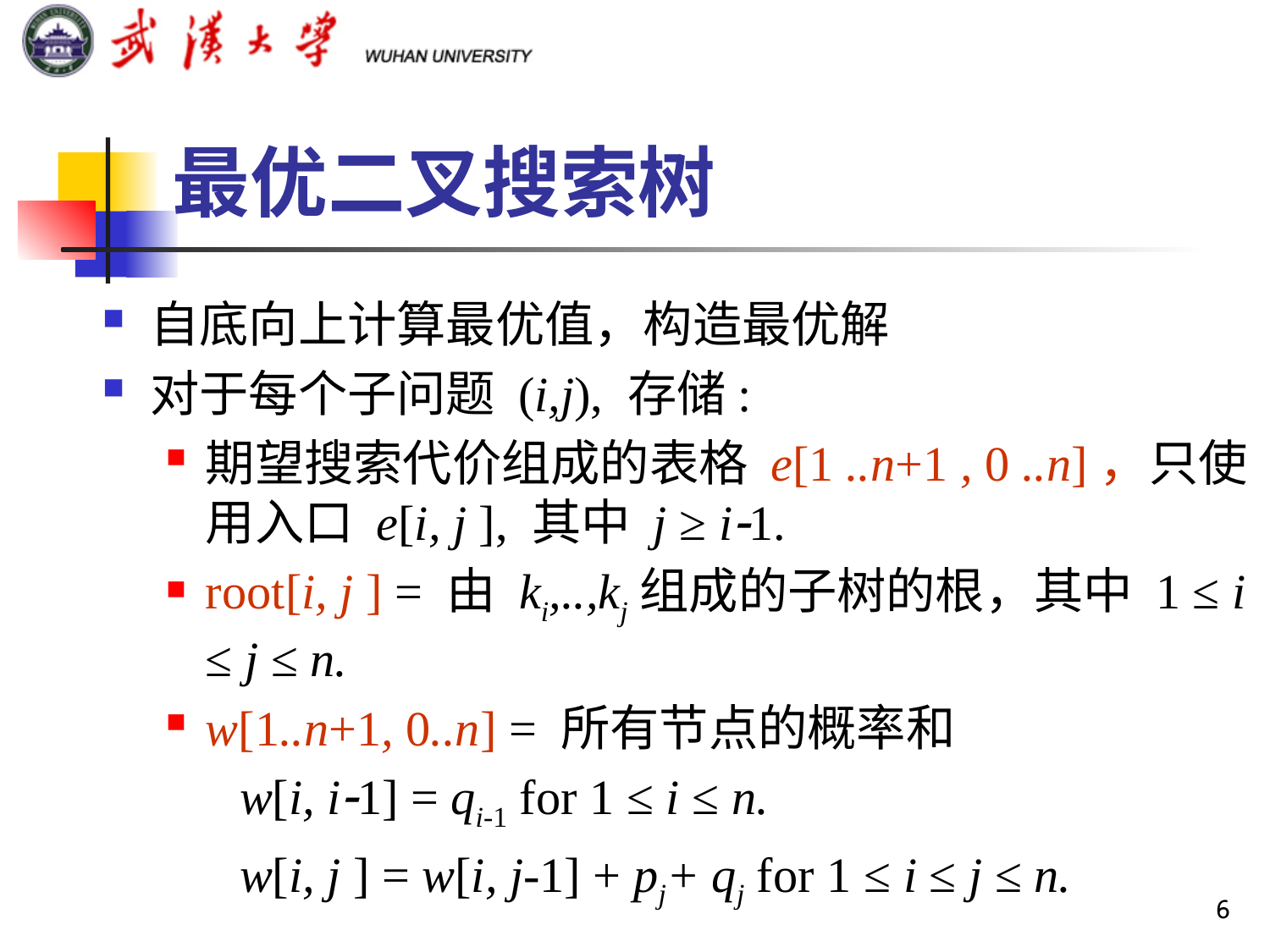

# 最优二叉搜索树
自底向上计算最优值，构造最优解
对于每个子问题 (i,j), 存储:
期望搜索代价组成的表格 e[1 ..n+1 , 0 ..n]，只使用入口 e[i, j ], 其中 j ≥ i−1.
root[i, j ] = 由 ki,..,kj组成的子树的根，其中 1 ≤ i ≤ j ≤ n.
w[1..n+1, 0..n] = 所有节点的概率和
      w[i, i−1] = qi-1 for 1 ≤ i ≤ n.
      w[i, j ] = w[i, j-1] + pj+ qj for 1 ≤ i ≤ j ≤ n.

6